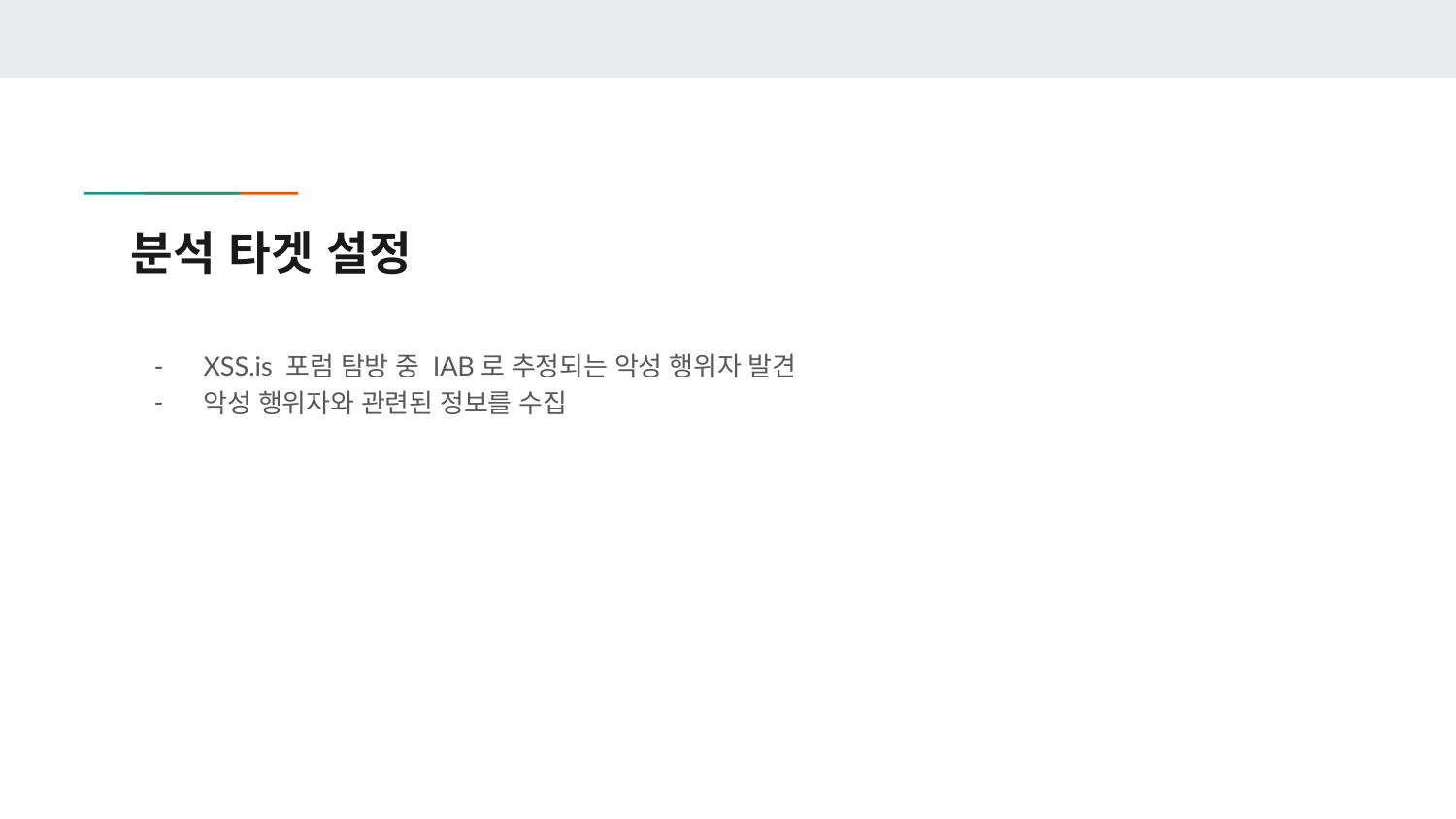

# 분석 타겟 설정
XSS.is 포럼 탐방 중 IAB로 추정되는 악성 행위자 발견
악성 행위자와 관련된 정보를 수집